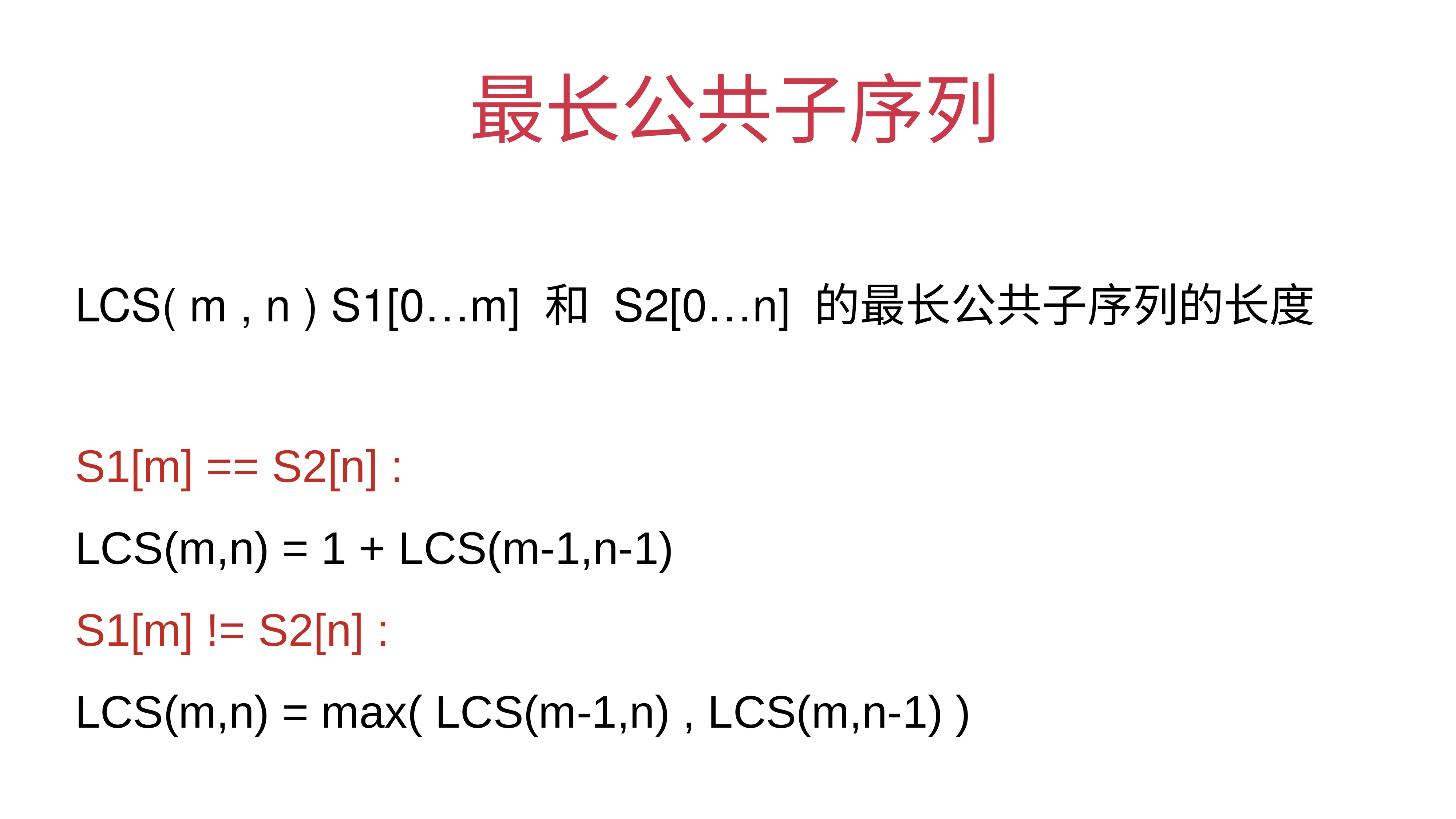

# 最长公共子序列
LCS( m , n ) S1[0…m] 和 S2[0…n] 的最长公共子序列的长度
S1[m] == S2[n] :
LCS(m,n) = 1 + LCS(m-1,n-1)
S1[m] != S2[n] :
LCS(m,n) = max( LCS(m-1,n) , LCS(m,n-1) )